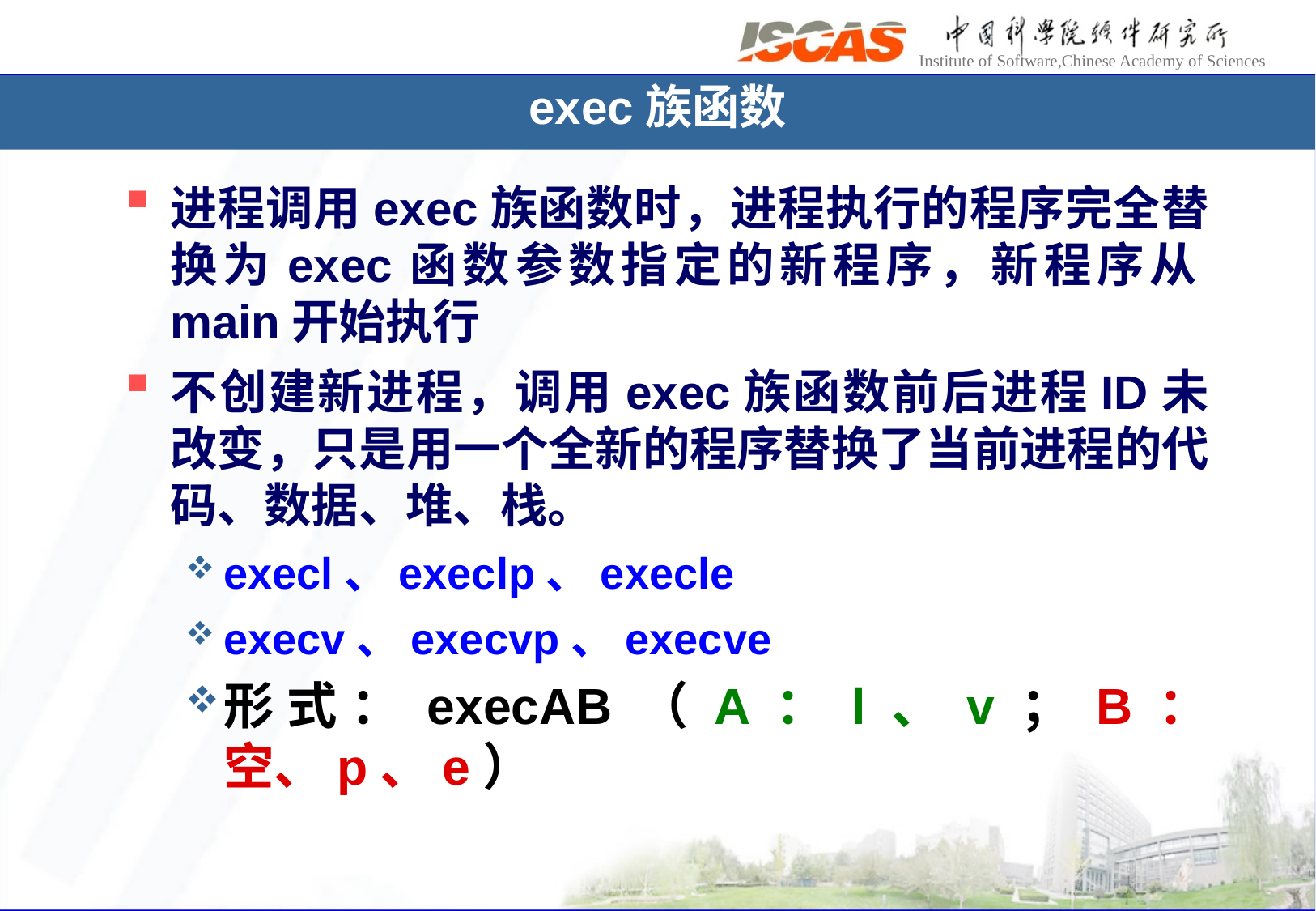

# exec族函数
进程调用exec族函数时，进程执行的程序完全替换为exec函数参数指定的新程序，新程序从main开始执行
不创建新进程，调用exec族函数前后进程ID未改变，只是用一个全新的程序替换了当前进程的代码、数据、堆、栈。
execl、execlp、execle
execv、execvp、execve
形式：execAB（A：l、v；B：空、p、e）